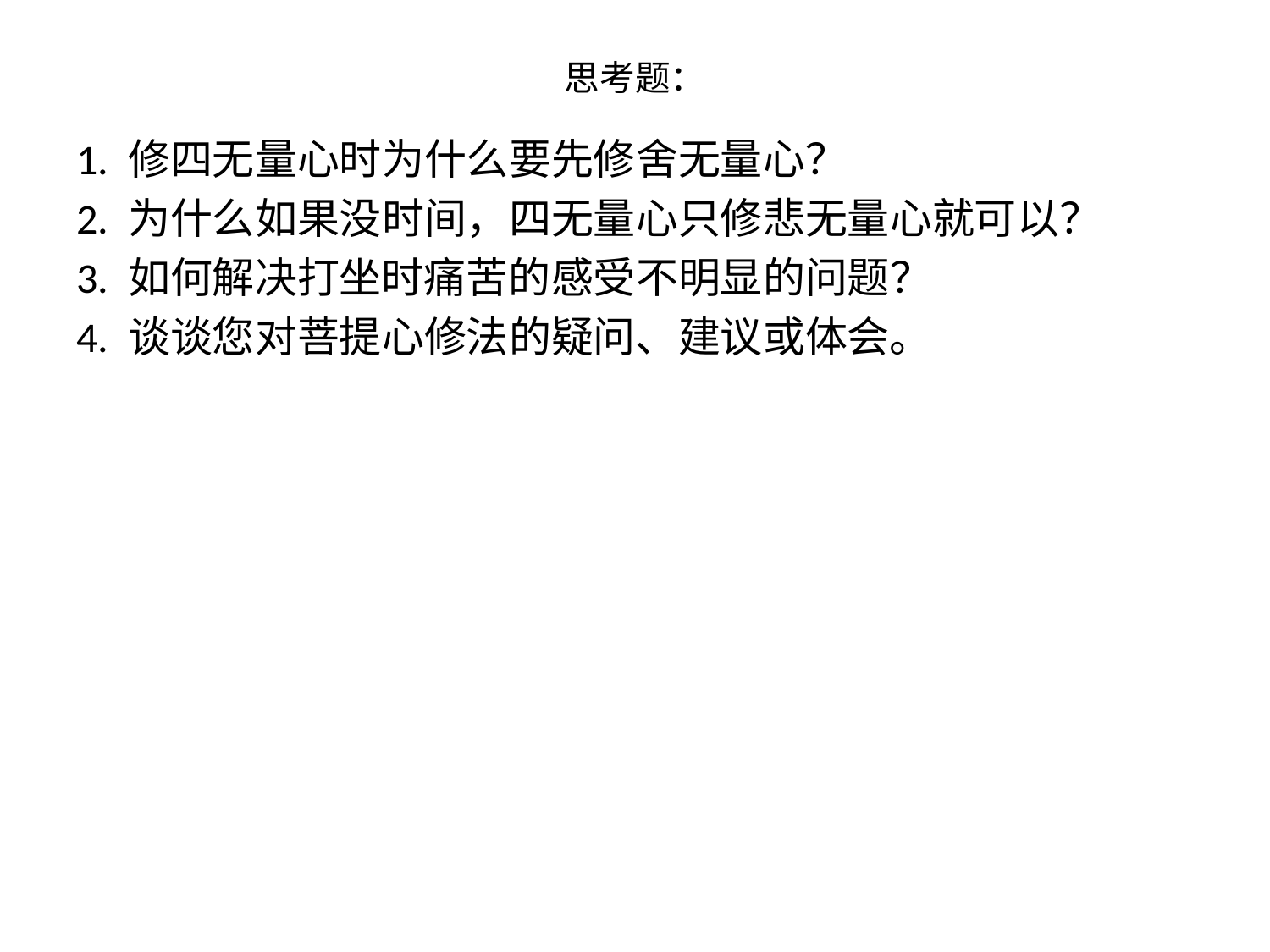

# 思考题：
1. 修四无量心时为什么要先修舍无量心？
2. 为什么如果没时间，四无量心只修悲无量心就可以？
3. 如何解决打坐时痛苦的感受不明显的问题？
4. 谈谈您对菩提心修法的疑问、建议或体会。